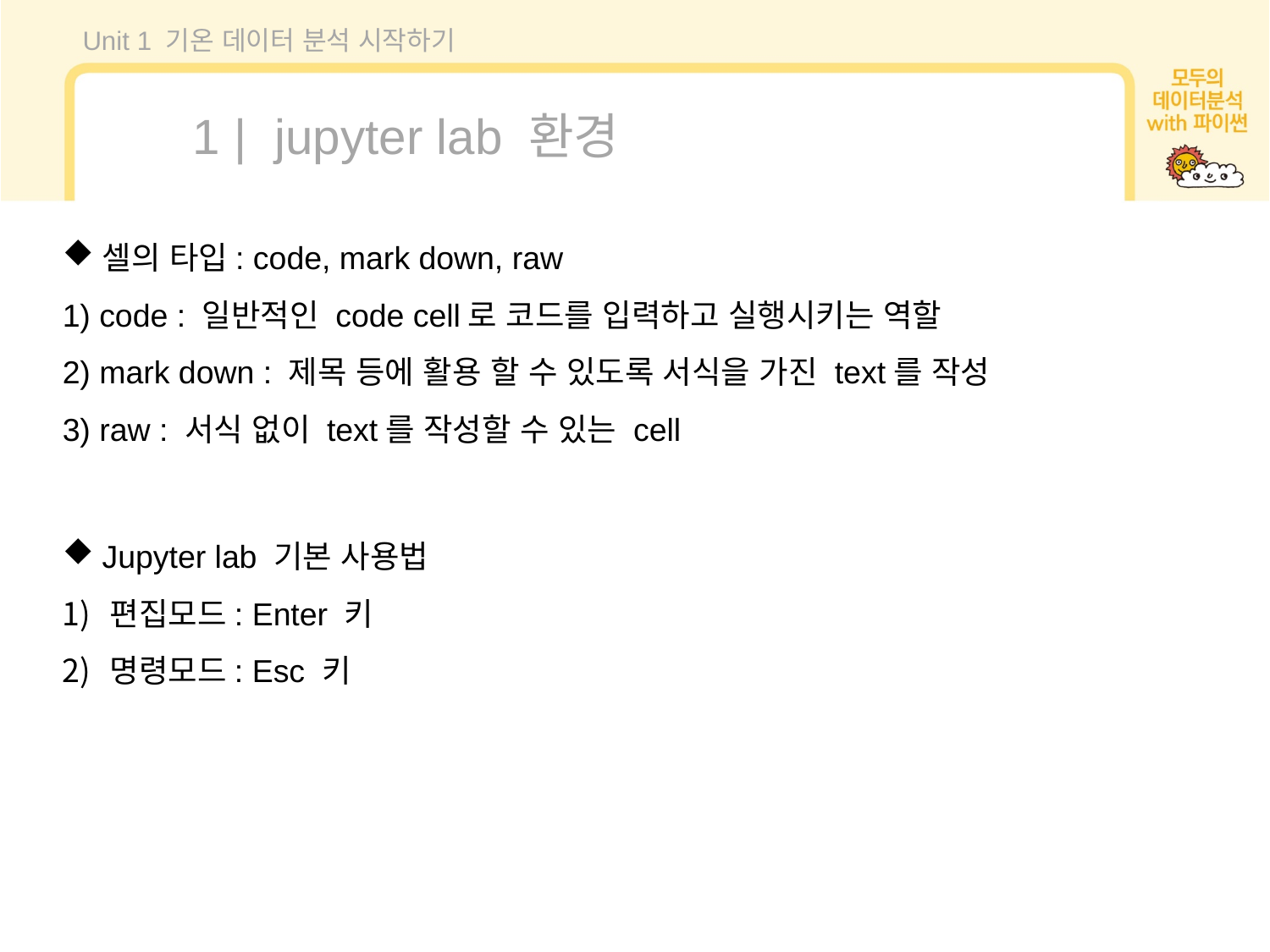

Unit 1 기온 데이터 분석 시작하기
1 |  jupyter lab 환경
셀의 타입: code, mark down, raw
1) code : 일반적인 code cell로 코드를 입력하고 실행시키는 역할
2) mark down : 제목 등에 활용 할 수 있도록 서식을 가진 text를 작성
3) raw : 서식 없이 text를 작성할 수 있는 cell
Jupyter lab 기본 사용법
편집모드: Enter 키
명령모드: Esc 키